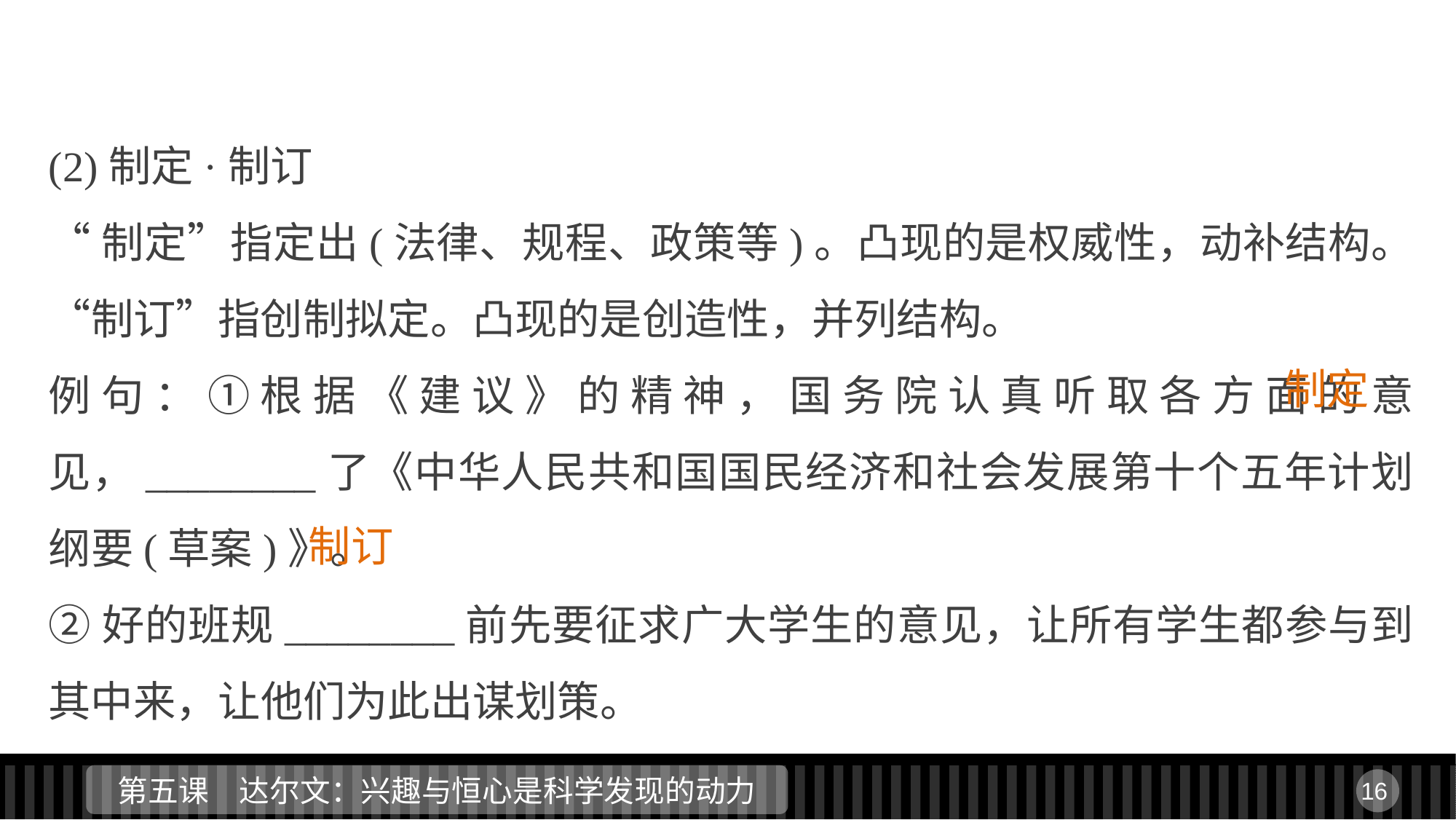

(2)制定·制订
“制定”指定出(法律、规程、政策等)。凸现的是权威性，动补结构。“制订”指创制拟定。凸现的是创造性，并列结构。
例句：①根据《建议》的精神，国务院认真听取各方面的意见，________了《中华人民共和国国民经济和社会发展第十个五年计划纲要(草案)》。
②好的班规________前先要征求广大学生的意见，让所有学生都参与到其中来，让他们为此出谋划策。
制定
制订